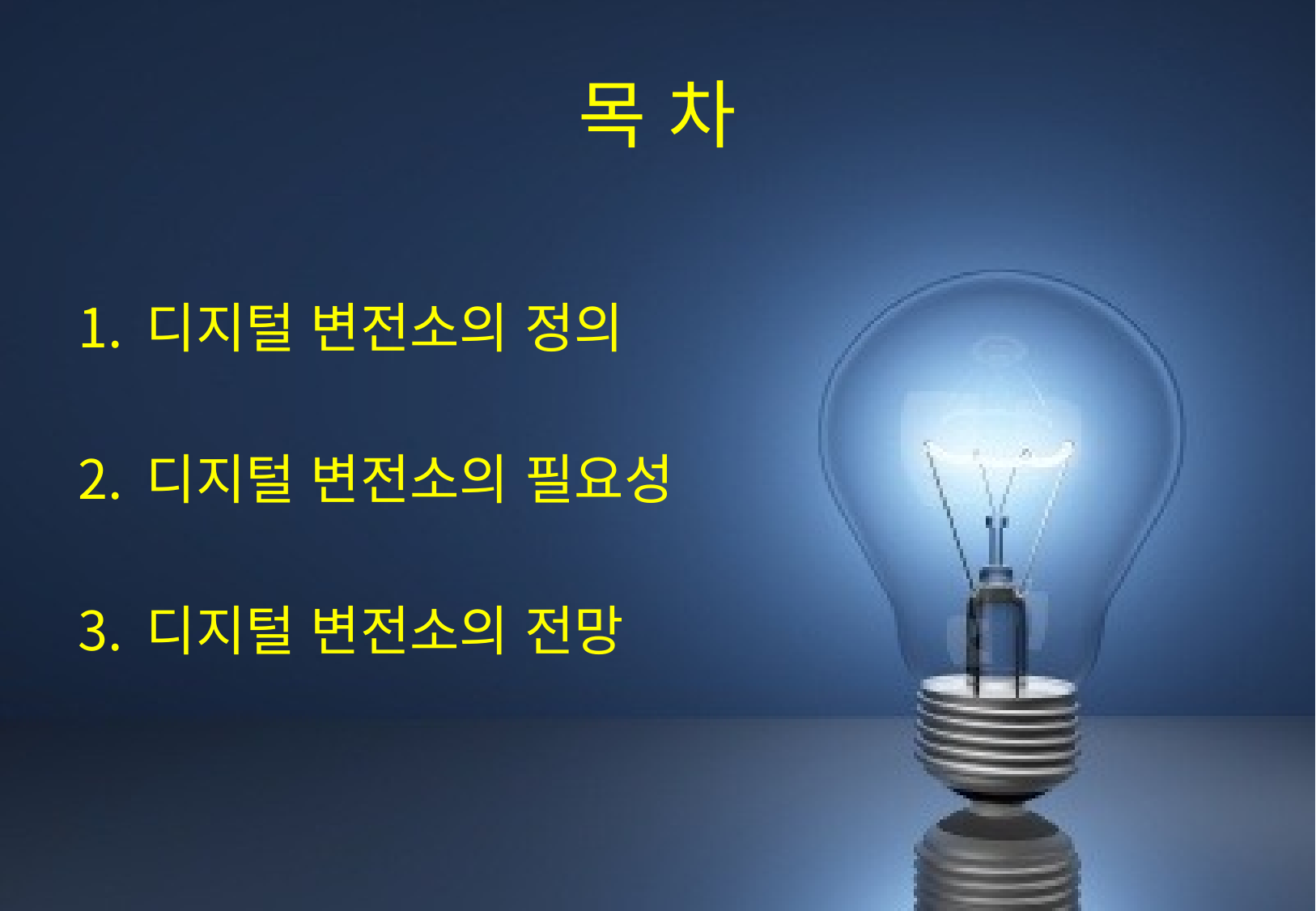

# 목 차

디지털 변전소의 정의

디지털 변전소의 필요성

디지털 변전소의 전망